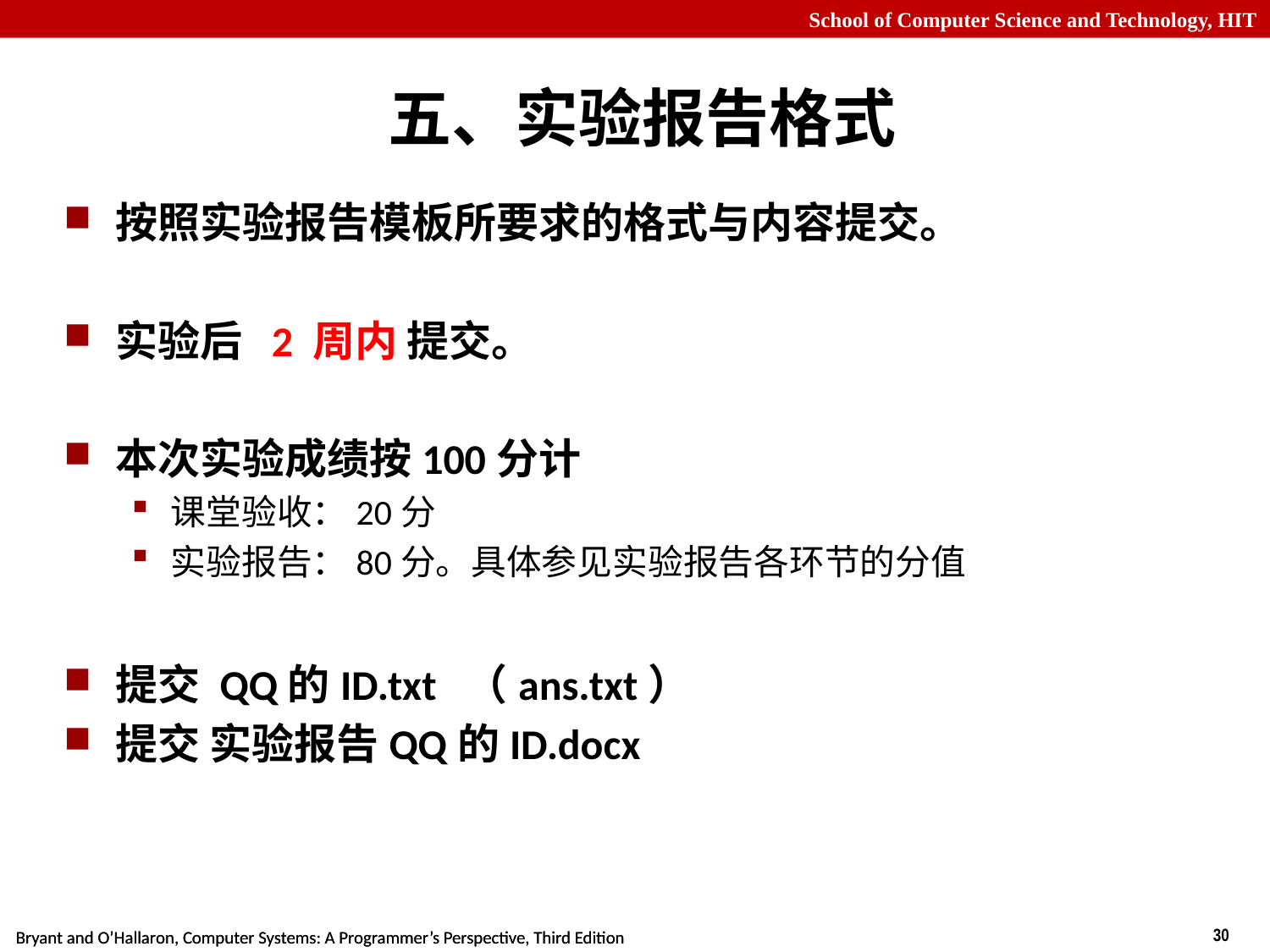

# 五、实验报告格式
按照实验报告模板所要求的格式与内容提交。

实验后  2 周内 提交。

本次实验成绩按100分计
课堂验收：20分
实验报告：80分。具体参见实验报告各环节的分值

提交 QQ的ID.txt  （ans.txt）
提交 实验报告QQ的ID.docx